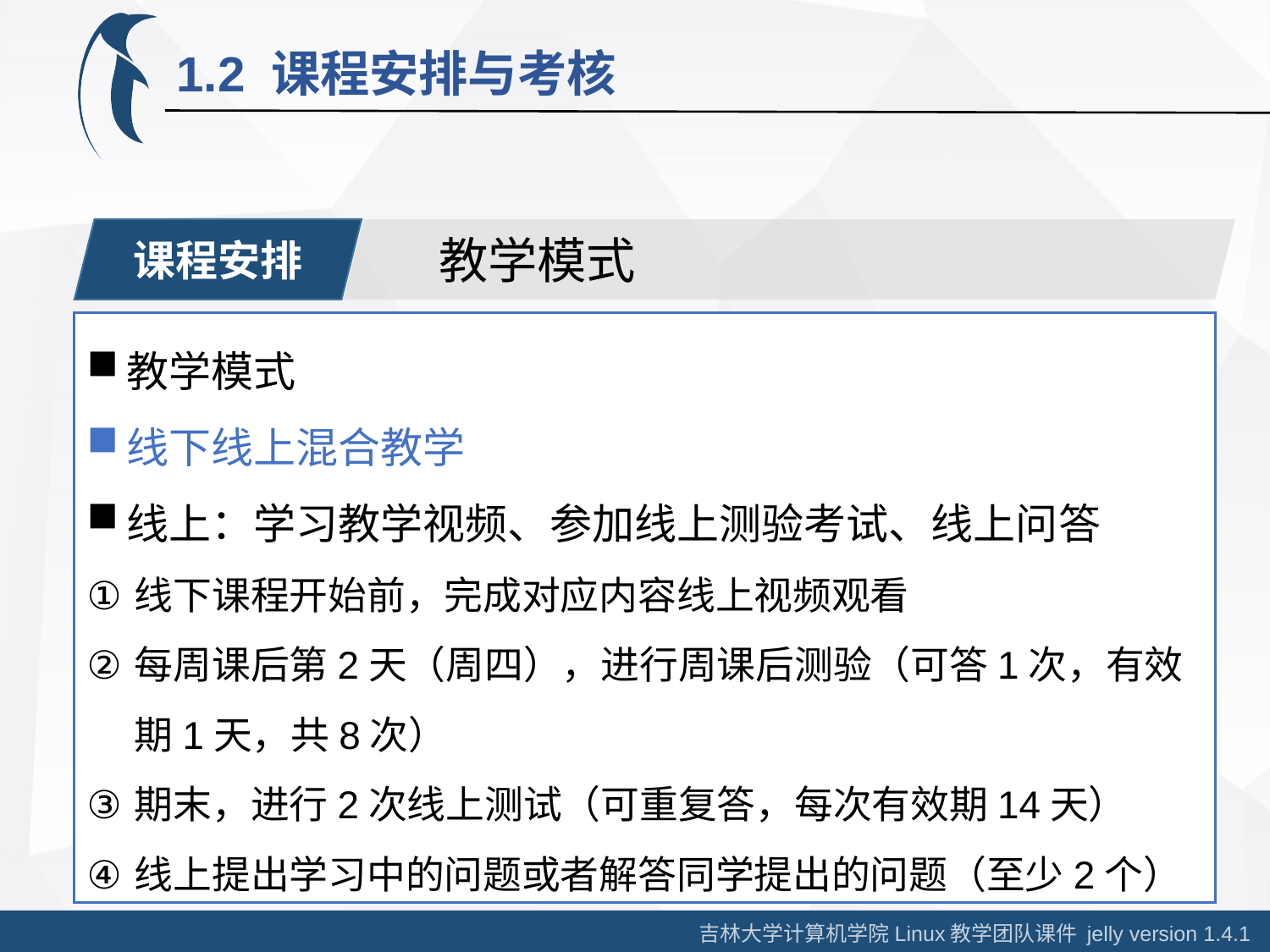

1.2 课程安排与考核
课程安排
教学模式
教学模式
线下线上混合教学
线上：学习教学视频、参加线上测验考试、线上问答
线下课程开始前，完成对应内容线上视频观看
每周课后第2天（周四），进行周课后测验（可答1次，有效期1天，共8次）
期末，进行2次线上测试（可重复答，每次有效期14天）
线上提出学习中的问题或者解答同学提出的问题（至少2个）